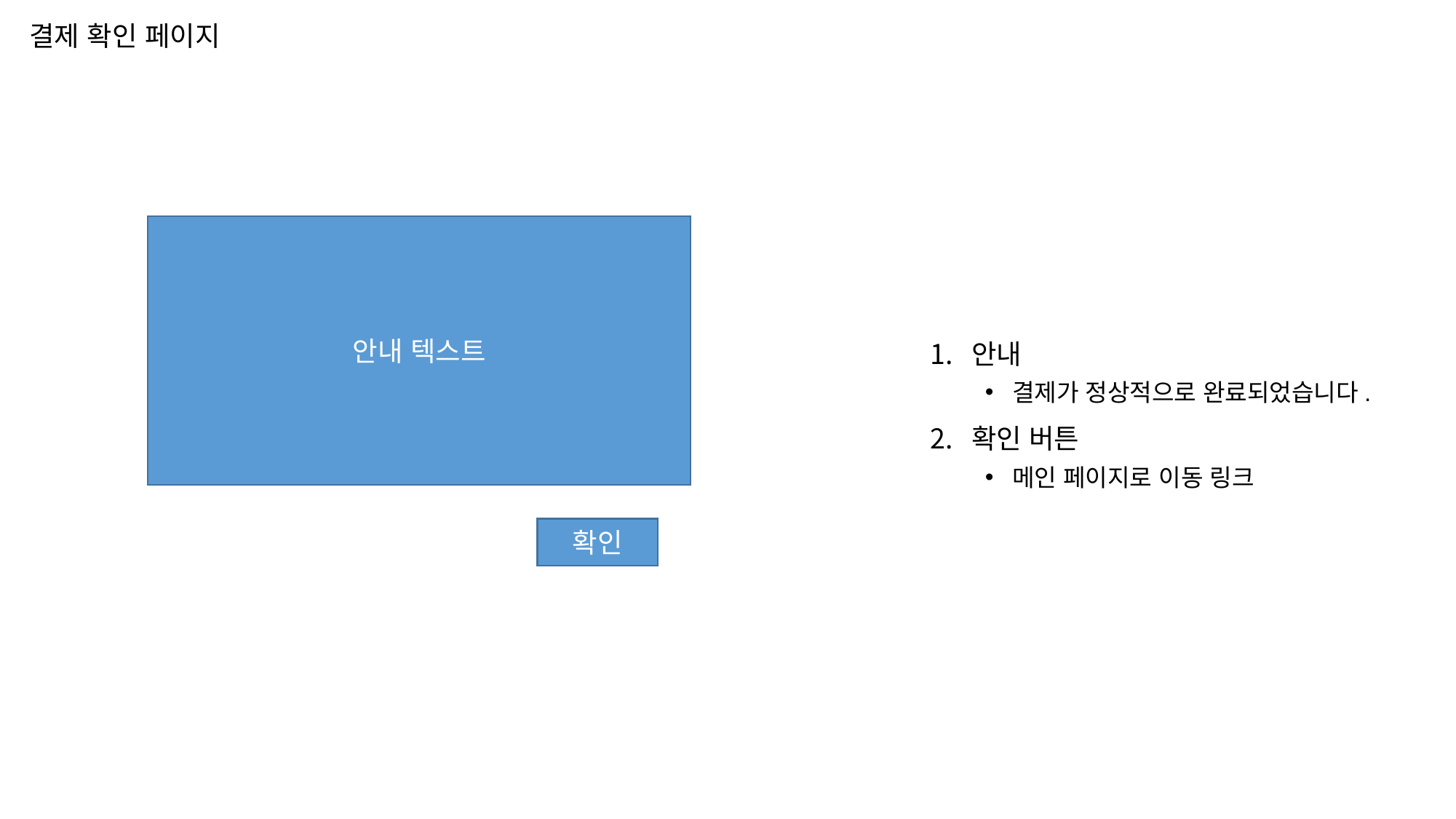

# 결제 확인 페이지
안내
결제가 정상적으로 완료되었습니다.
확인 버튼
메인 페이지로 이동 링크
안내 텍스트
확인